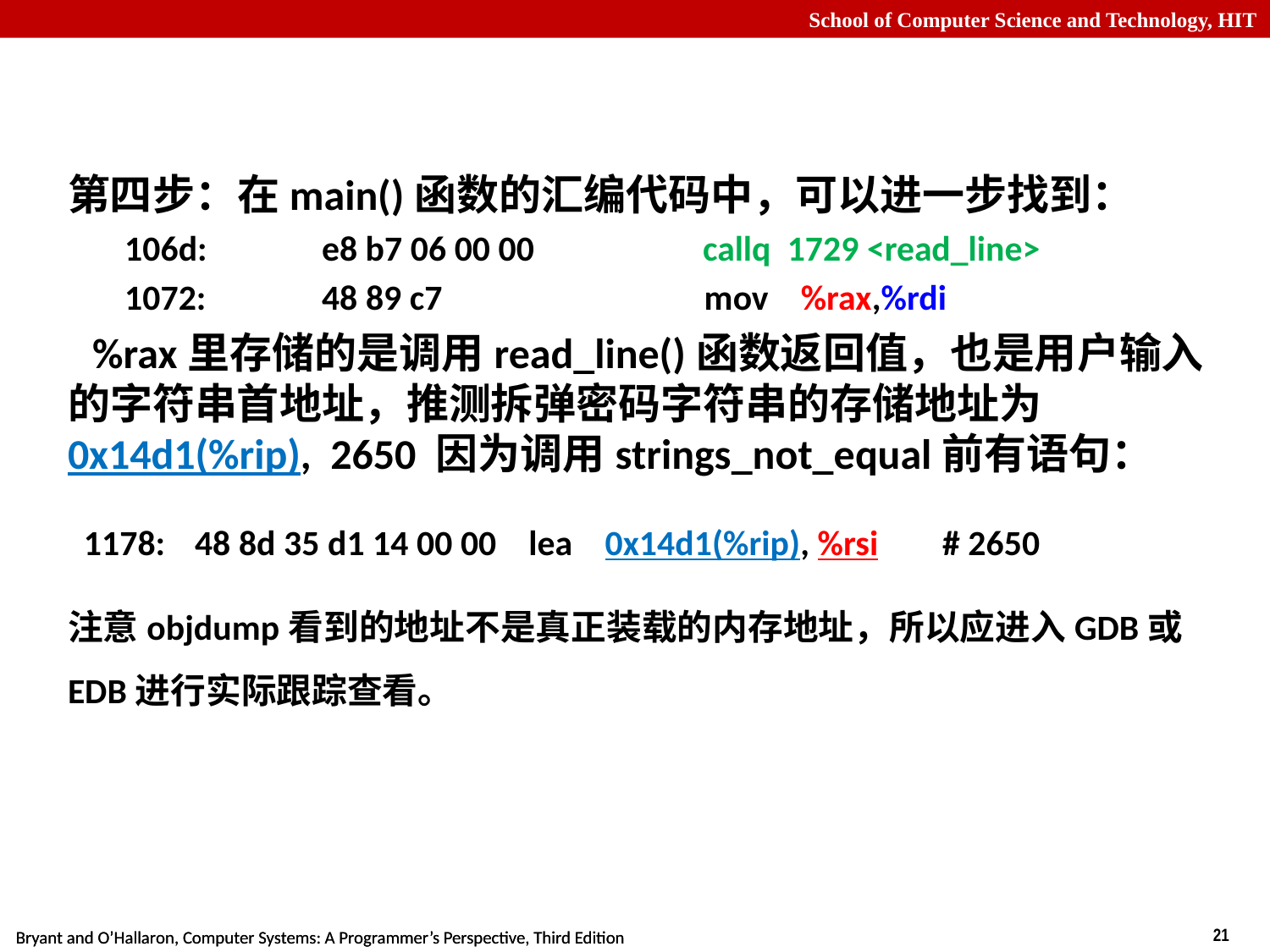

-21-
第四步：在main()函数的汇编代码中，可以进一步找到：
    106d:	e8 b7 06 00 00       	callq  1729 <read_line>
    1072:	48 89 c7             	                mov    %rax,%rdi
%rax里存储的是调用read_line()函数返回值，也是用户输入的字符串首地址，推测拆弹密码字符串的存储地址为0x14d1(%rip),  2650 因为调用strings_not_equal前有语句：
  1178:	48 8d 35 d1 14 00 00    lea    0x14d1(%rip), %rsi        # 2650
注意objdump看到的地址不是真正装载的内存地址，所以应进入GDB或EDB进行实际跟踪查看。